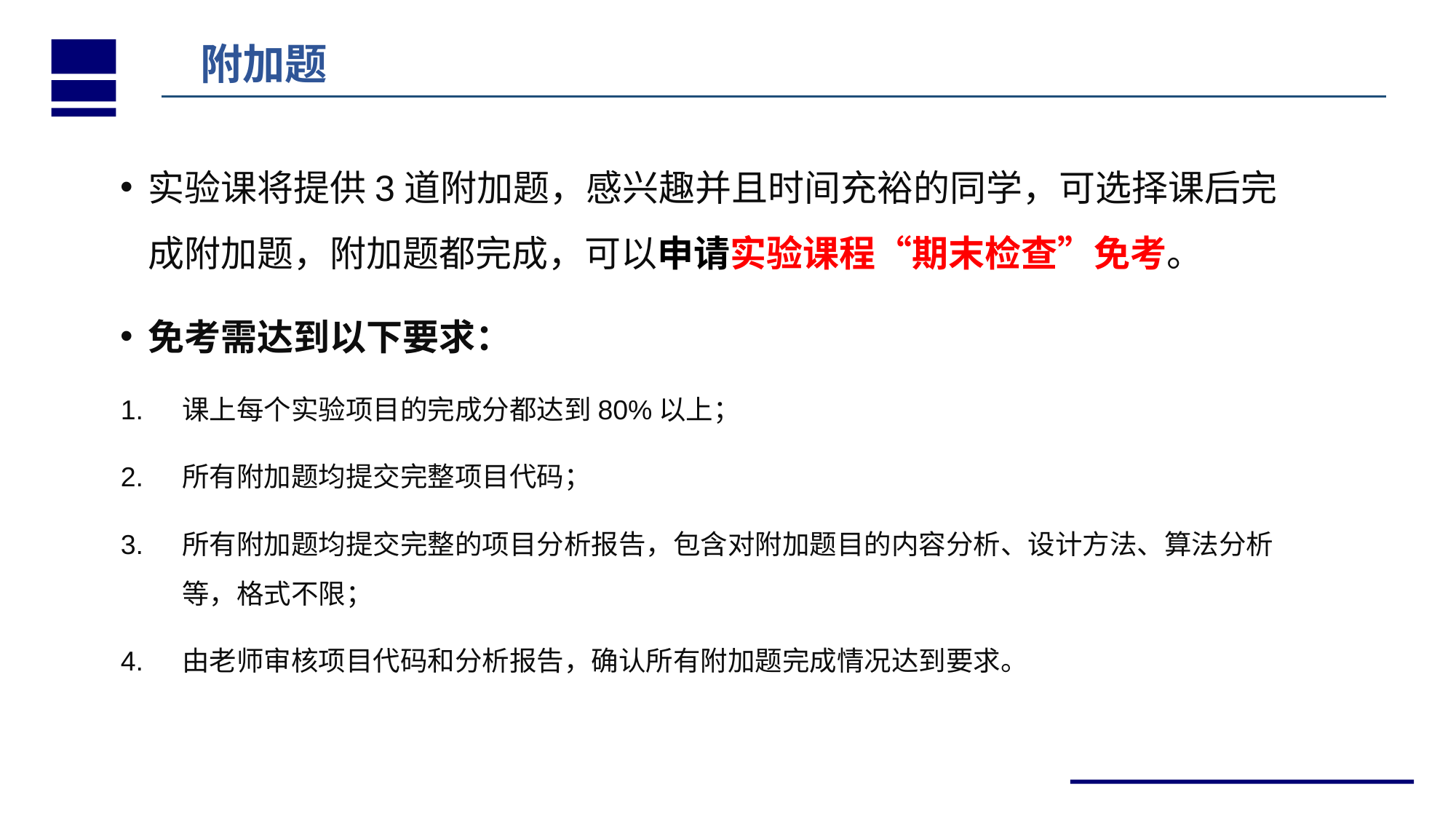

附加题
实验课将提供3道附加题，感兴趣并且时间充裕的同学，可选择课后完成附加题，附加题都完成，可以申请实验课程“期末检查”免考。
免考需达到以下要求：
课上每个实验项目的完成分都达到80%以上；
所有附加题均提交完整项目代码；
所有附加题均提交完整的项目分析报告，包含对附加题目的内容分析、设计方法、算法分析等，格式不限；
由老师审核项目代码和分析报告，确认所有附加题完成情况达到要求。